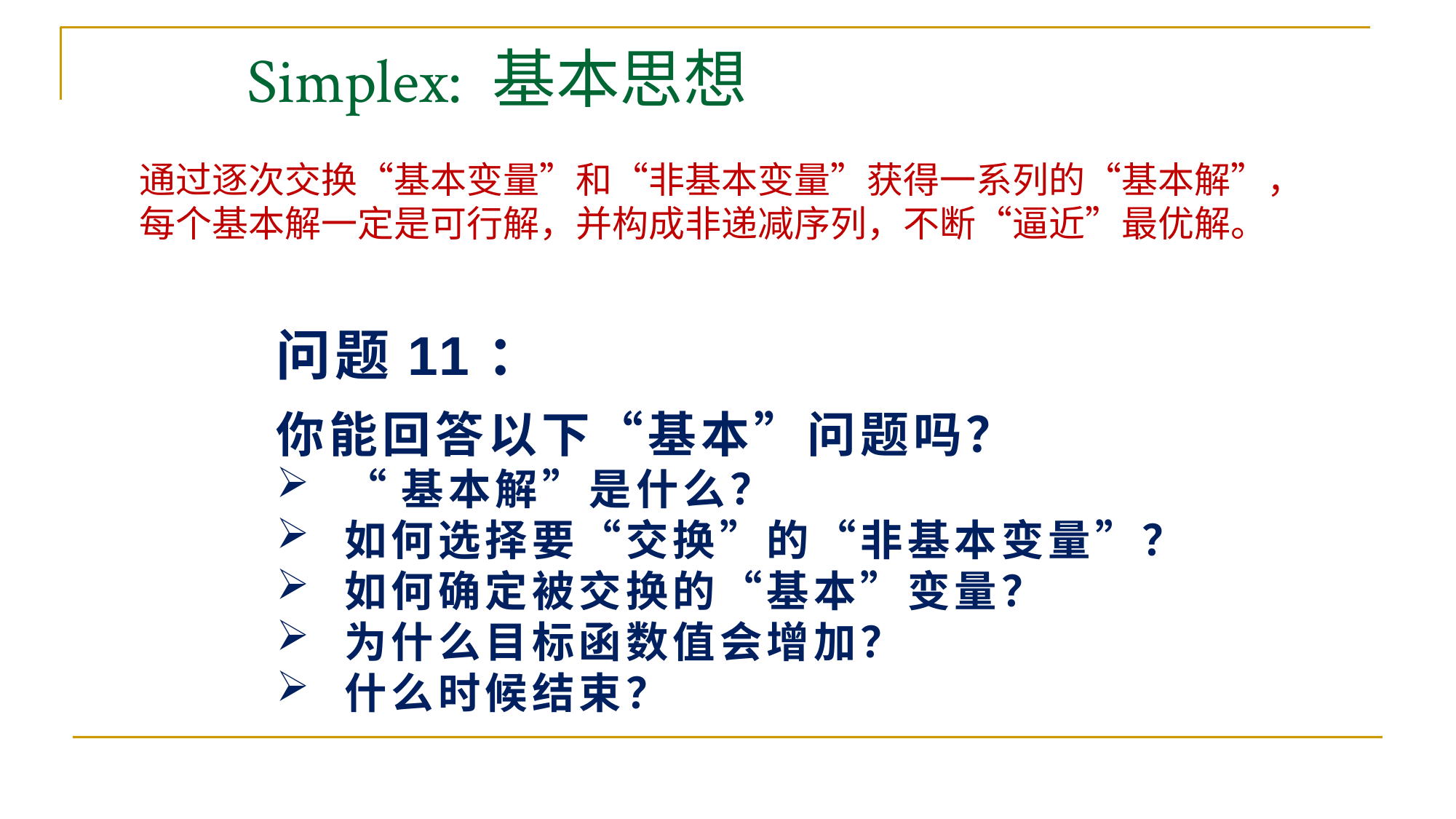

# Simplex: 基本思想
通过逐次交换“基本变量”和“非基本变量”获得一系列的“基本解”，每个基本解一定是可行解，并构成非递减序列，不断“逼近”最优解。
问题11：
你能回答以下“基本”问题吗？
“基本解”是什么？
如何选择要“交换”的“非基本变量”？
如何确定被交换的“基本”变量？
为什么目标函数值会增加？
什么时候结束？